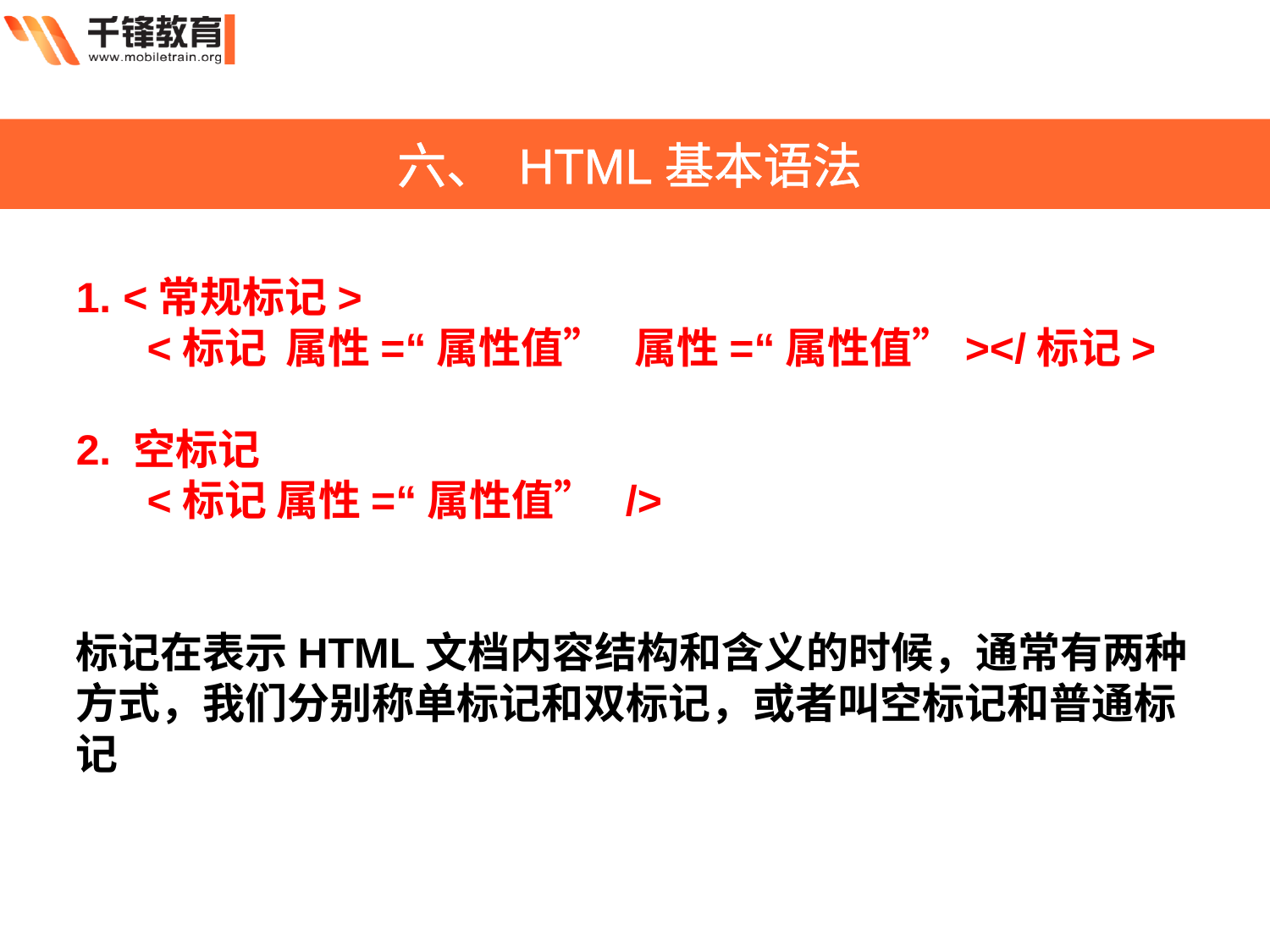

六、 HTML基本语法
1. <常规标记>
      <标记  属性=“属性值”   属性=“属性值”></标记>

2. 空标记
      <标记 属性=“属性值”  />

标记在表示HTML文档内容结构和含义的时候，通常有两种方式，我们分别称单标记和双标记，或者叫空标记和普通标记